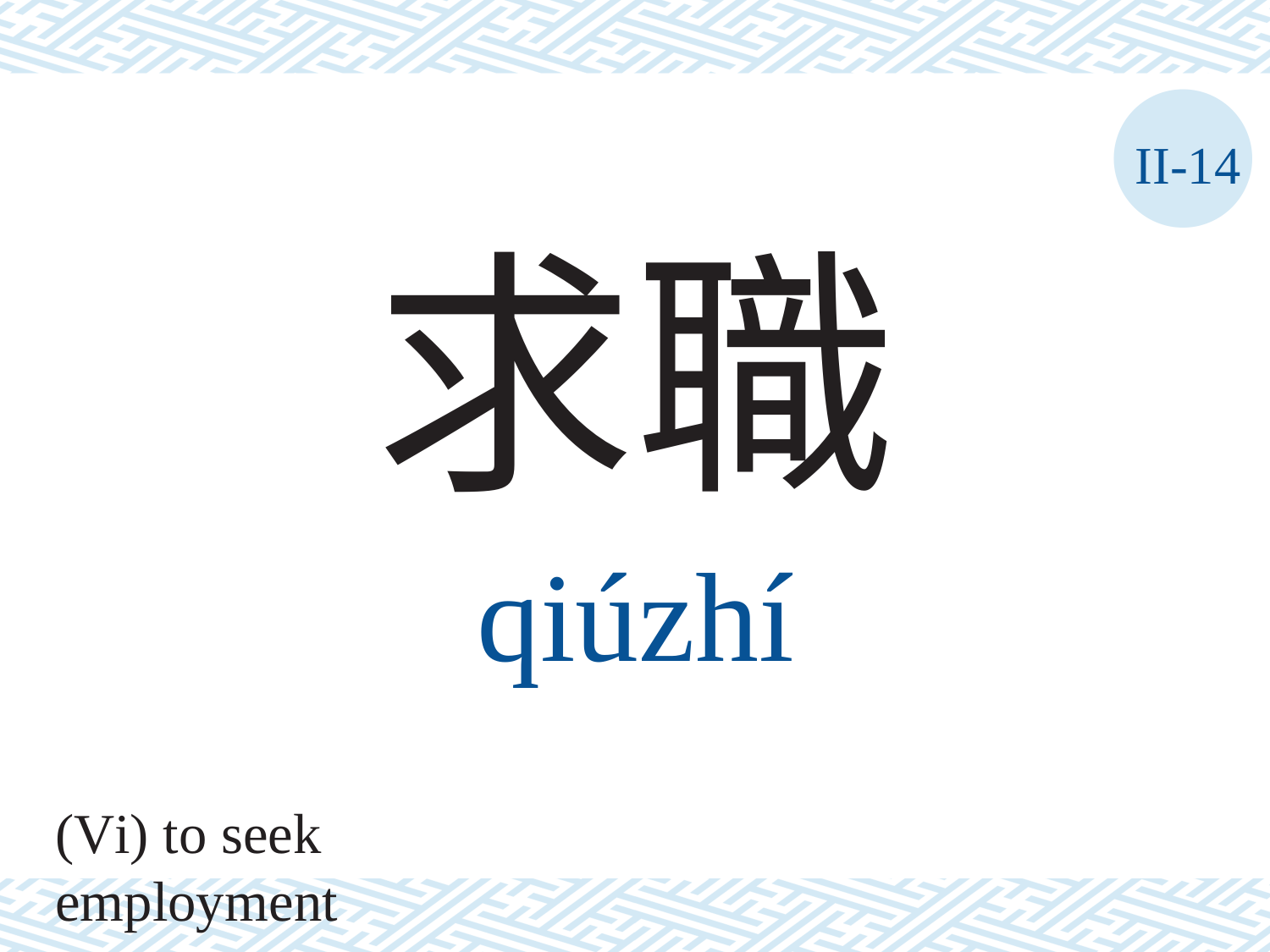

II-14
求職
qiúzhí
(Vi) to seek employment